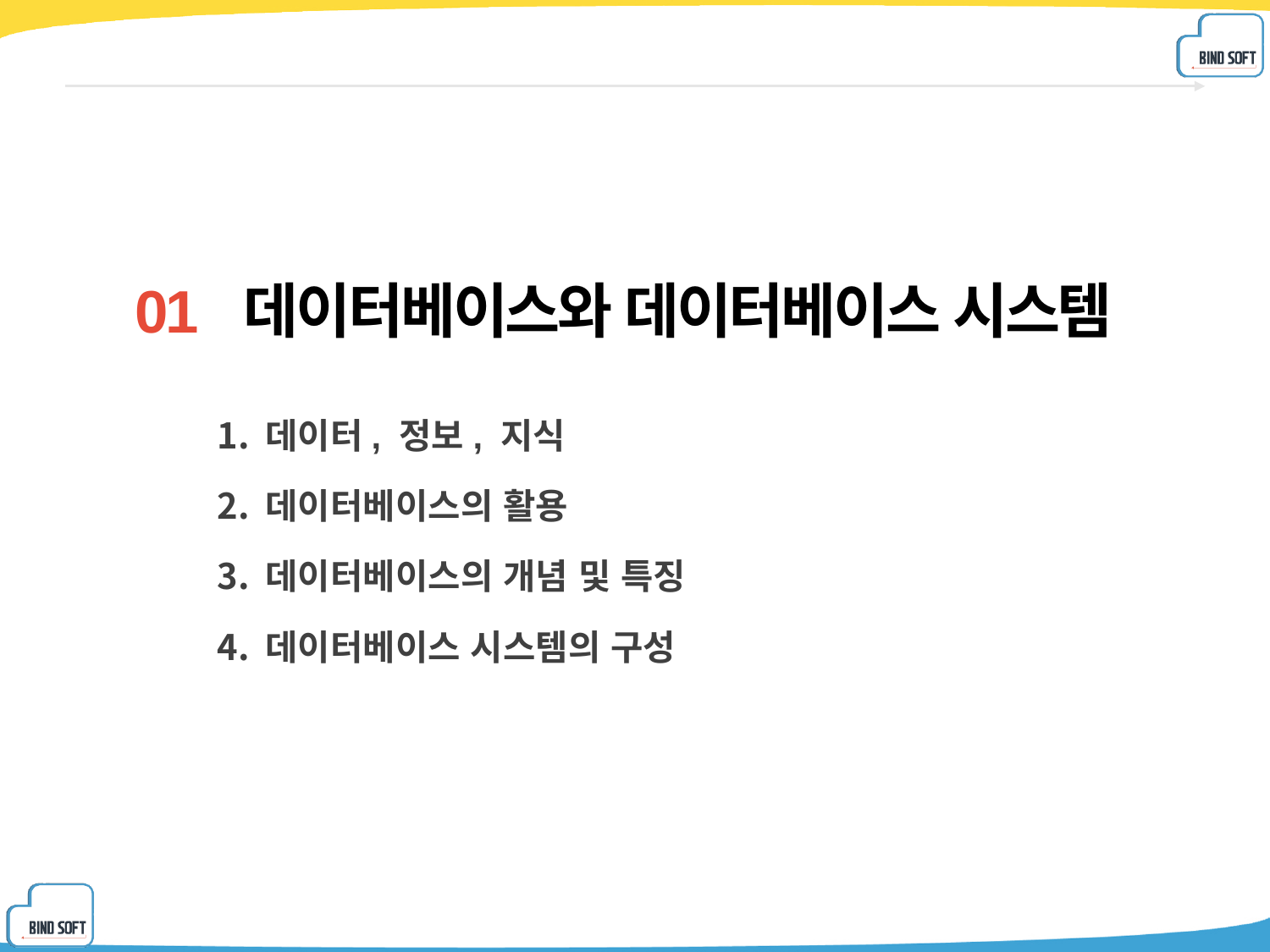

#
01  데이터베이스와 데이터베이스 시스템
데이터, 정보, 지식
데이터베이스의 활용
데이터베이스의 개념 및 특징
데이터베이스 시스템의 구성